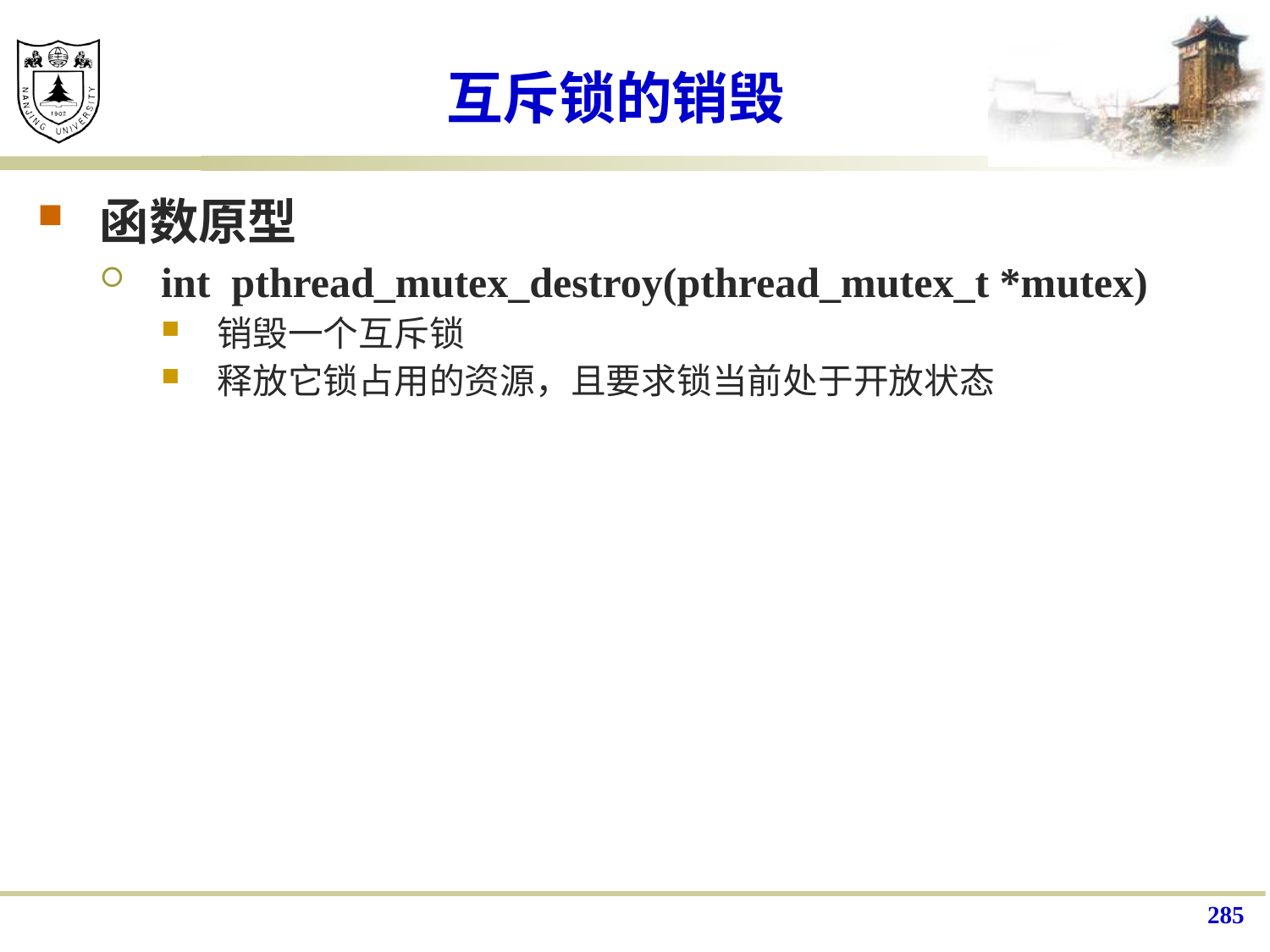

# 互斥锁的销毁
函数原型
int  pthread_mutex_destroy(pthread_mutex_t *mutex)
销毁一个互斥锁
释放它锁占用的资源，且要求锁当前处于开放状态

285